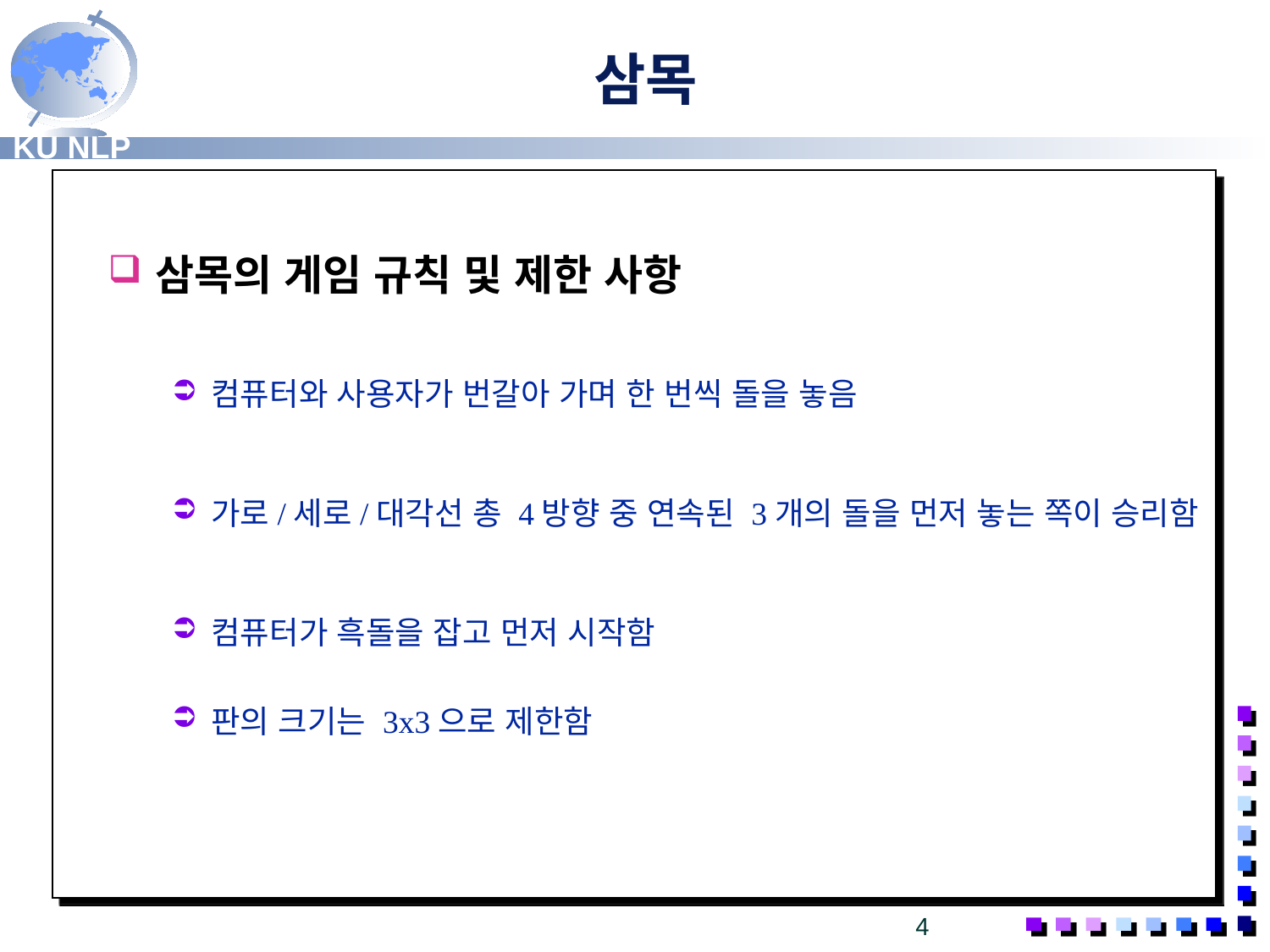

# 삼목

삼목의 게임 규칙 및 제한 사항

컴퓨터와 사용자가 번갈아 가며 한 번씩 돌을 놓음

가로/세로/대각선 총 4방향 중 연속된 3개의 돌을 먼저 놓는 쪽이 승리함

컴퓨터가 흑돌을 잡고 먼저 시작함

판의 크기는 3x3으로 제한함

4